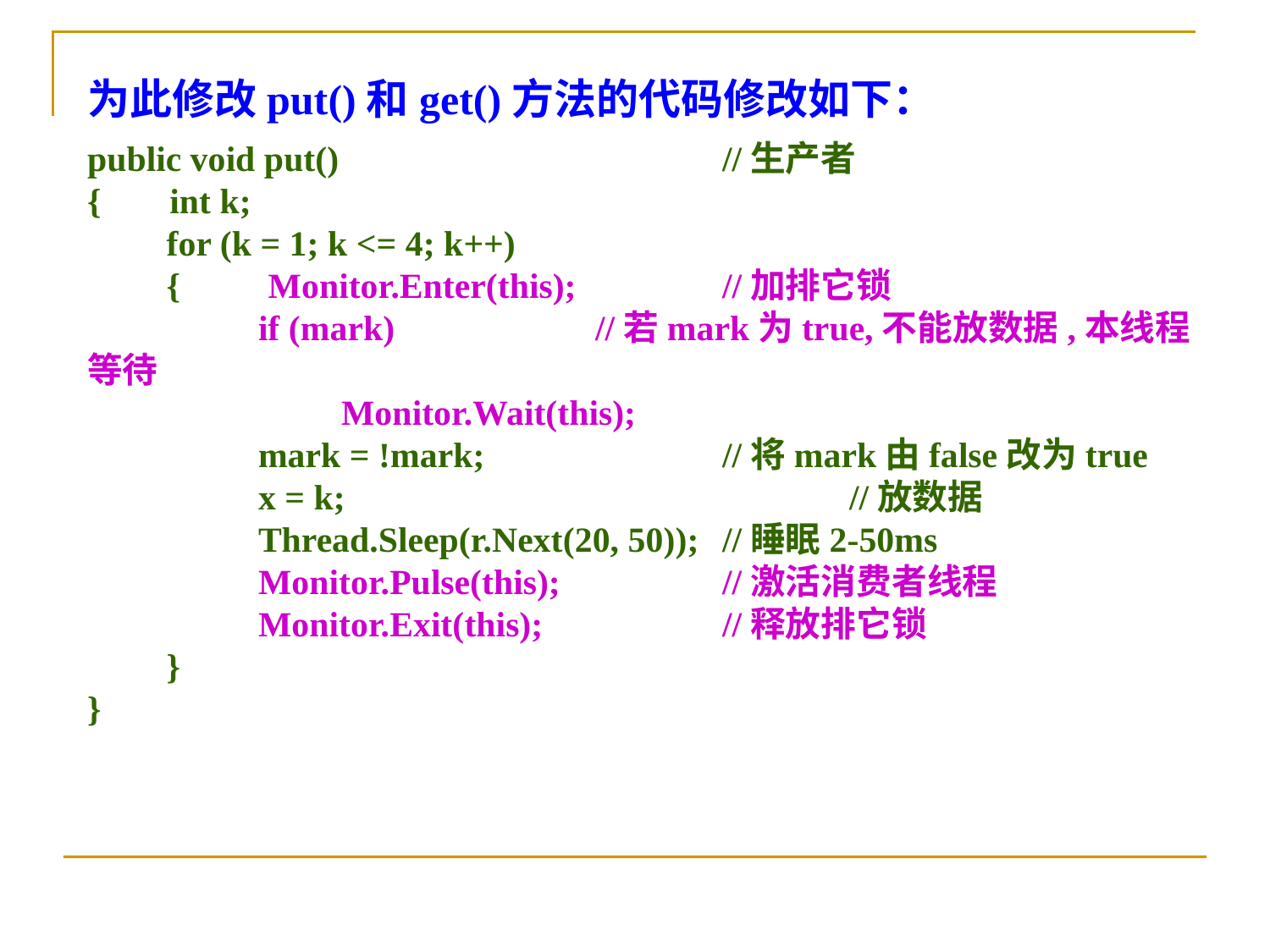

为此修改put()和get()方法的代码修改如下：
public void put()				//生产者
{　  int k;
　　for (k = 1; k <= 4; k++)
　　{　　Monitor.Enter(this);		//加排它锁
	　if (mark)		//若mark为true,不能放数据,本线程等待
		Monitor.Wait(this);
	　mark = !mark;		//将mark由false改为true
	　x = k;				//放数据
	　Thread.Sleep(r.Next(20, 50));	//睡眠2-50ms
	　Monitor.Pulse(this);		//激活消费者线程
	　Monitor.Exit(this);		//释放排它锁
　　}
}